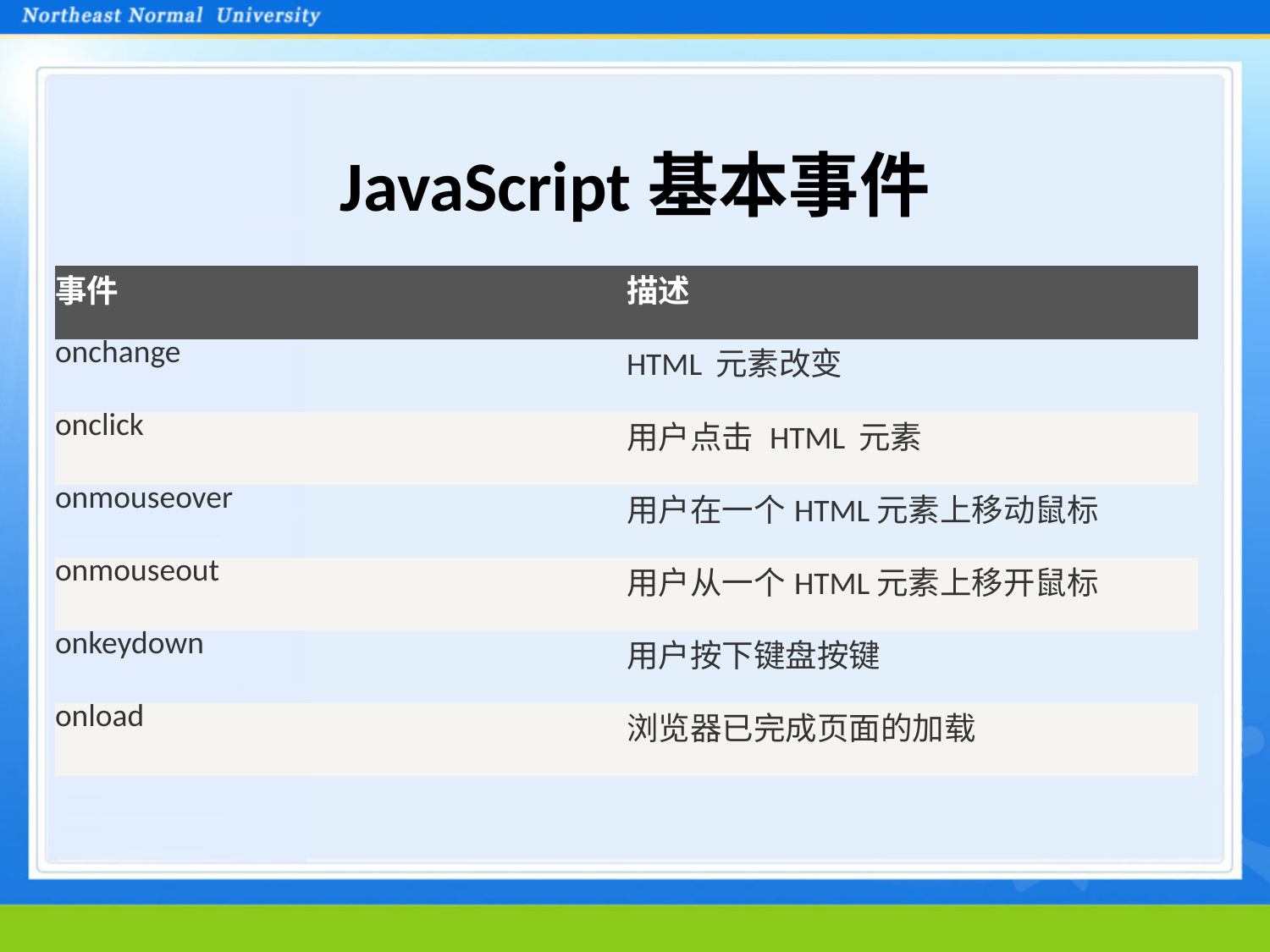

# JavaScript基本事件
| 事件 | 描述 |
| --- | --- |
| onchange | HTML 元素改变 |
| onclick | 用户点击 HTML 元素 |
| onmouseover | 用户在一个HTML元素上移动鼠标 |
| onmouseout | 用户从一个HTML元素上移开鼠标 |
| onkeydown | 用户按下键盘按键 |
| onload | 浏览器已完成页面的加载 |